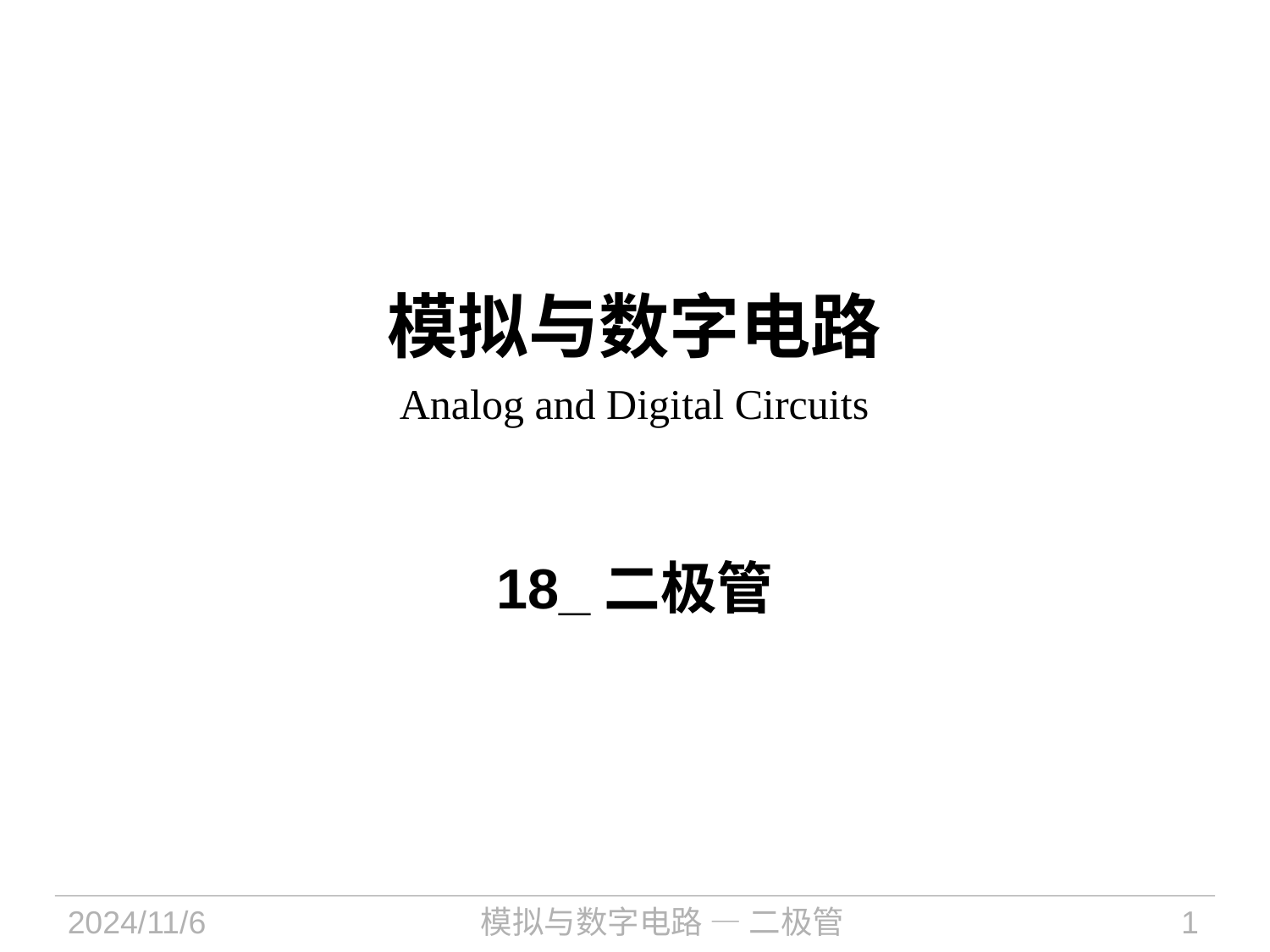

# 模拟与数字电路 Analog and Digital Circuits
18_二极管
2024/11/6
模拟与数字电路 — 二极管
1